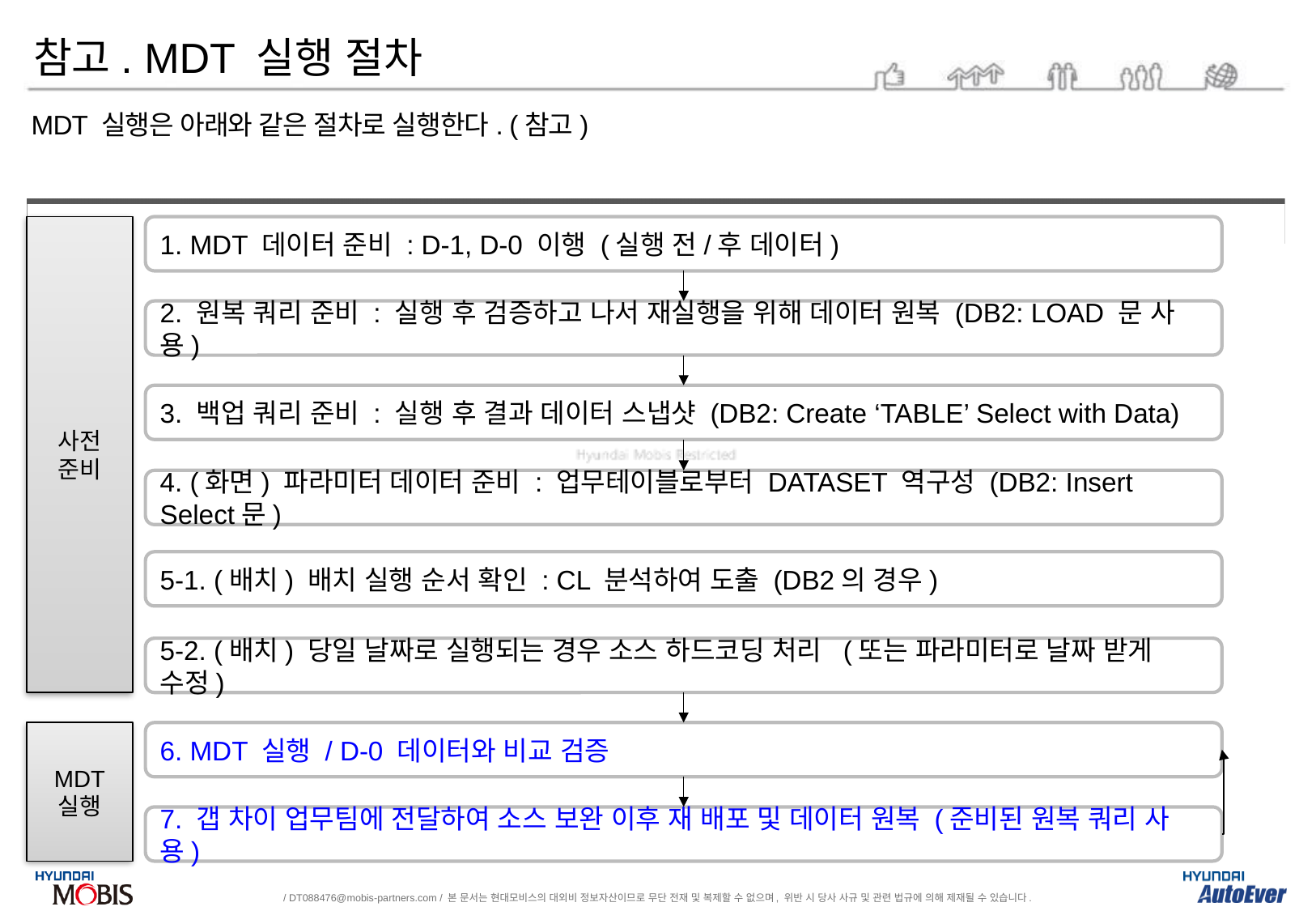

참고. MDT 실행 절차
MDT 실행은 아래와 같은 절차로 실행한다. (참고)

사전
준비
1. MDT 데이터 준비 : D-1, D-0 이행 (실행 전/후 데이터)
2. 원복 쿼리 준비 : 실행 후 검증하고 나서 재실행을 위해 데이터 원복 (DB2: LOAD 문 사용)
3. 백업 쿼리 준비 : 실행 후 결과 데이터 스냅샷 (DB2: Create ‘TABLE’ Select with Data)
4. (화면) 파라미터 데이터 준비 : 업무테이블로부터 DATASET 역구성 (DB2: Insert Select문)
5-1. (배치) 배치 실행 순서 확인 : CL 분석하여 도출 (DB2의 경우)
5-2. (배치) 당일 날짜로 실행되는 경우 소스 하드코딩 처리  (또는 파라미터로 날짜 받게 수정)
MDT
실행
6. MDT 실행 / D-0 데이터와 비교 검증
7. 갭 차이 업무팀에 전달하여 소스 보완 이후 재 배포 및 데이터 원복 (준비된 원복 쿼리 사용)